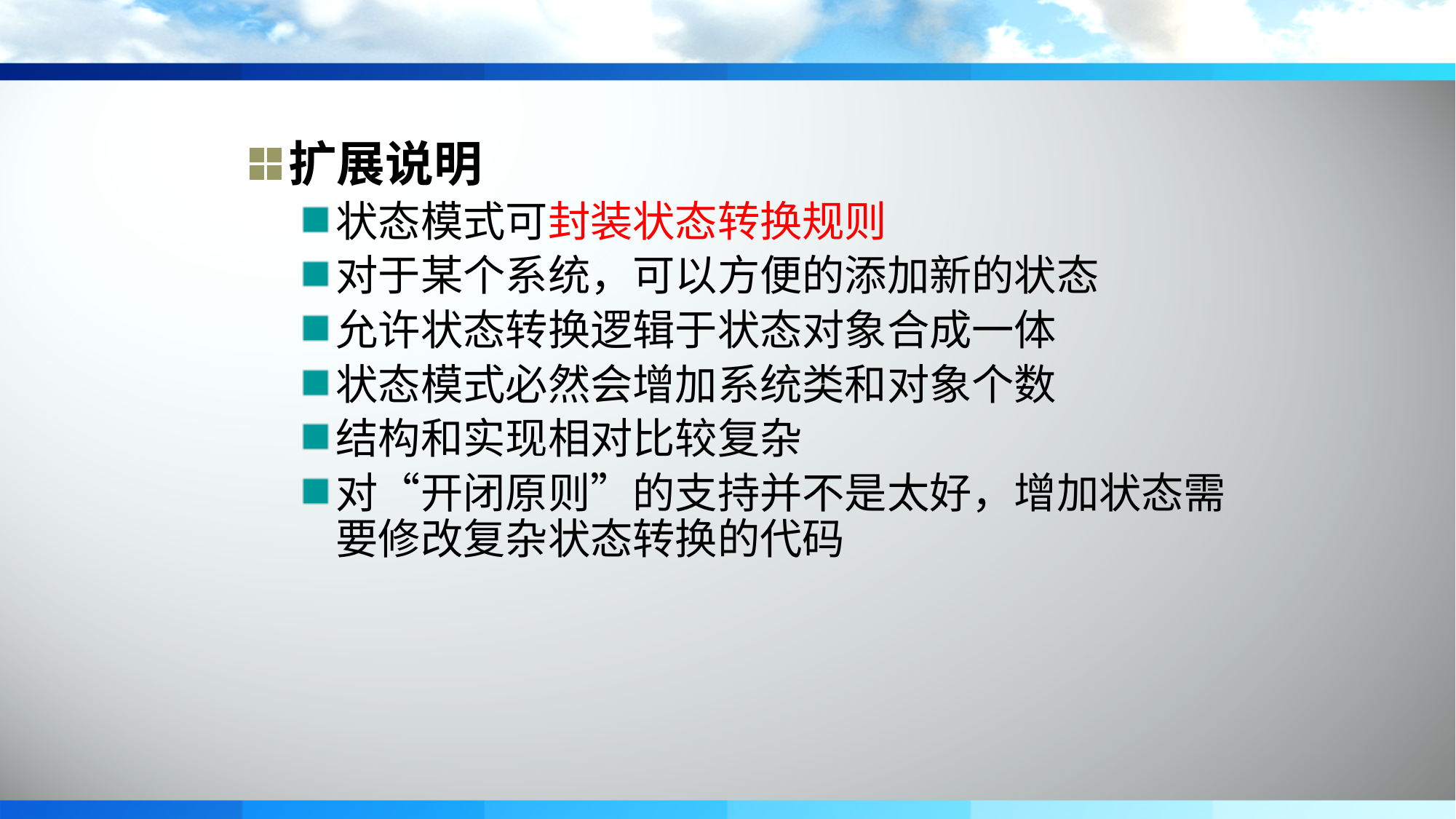

扩展说明
状态模式可封装状态转换规则
对于某个系统，可以方便的添加新的状态
允许状态转换逻辑于状态对象合成一体
状态模式必然会增加系统类和对象个数
结构和实现相对比较复杂
对“开闭原则”的支持并不是太好，增加状态需要修改复杂状态转换的代码